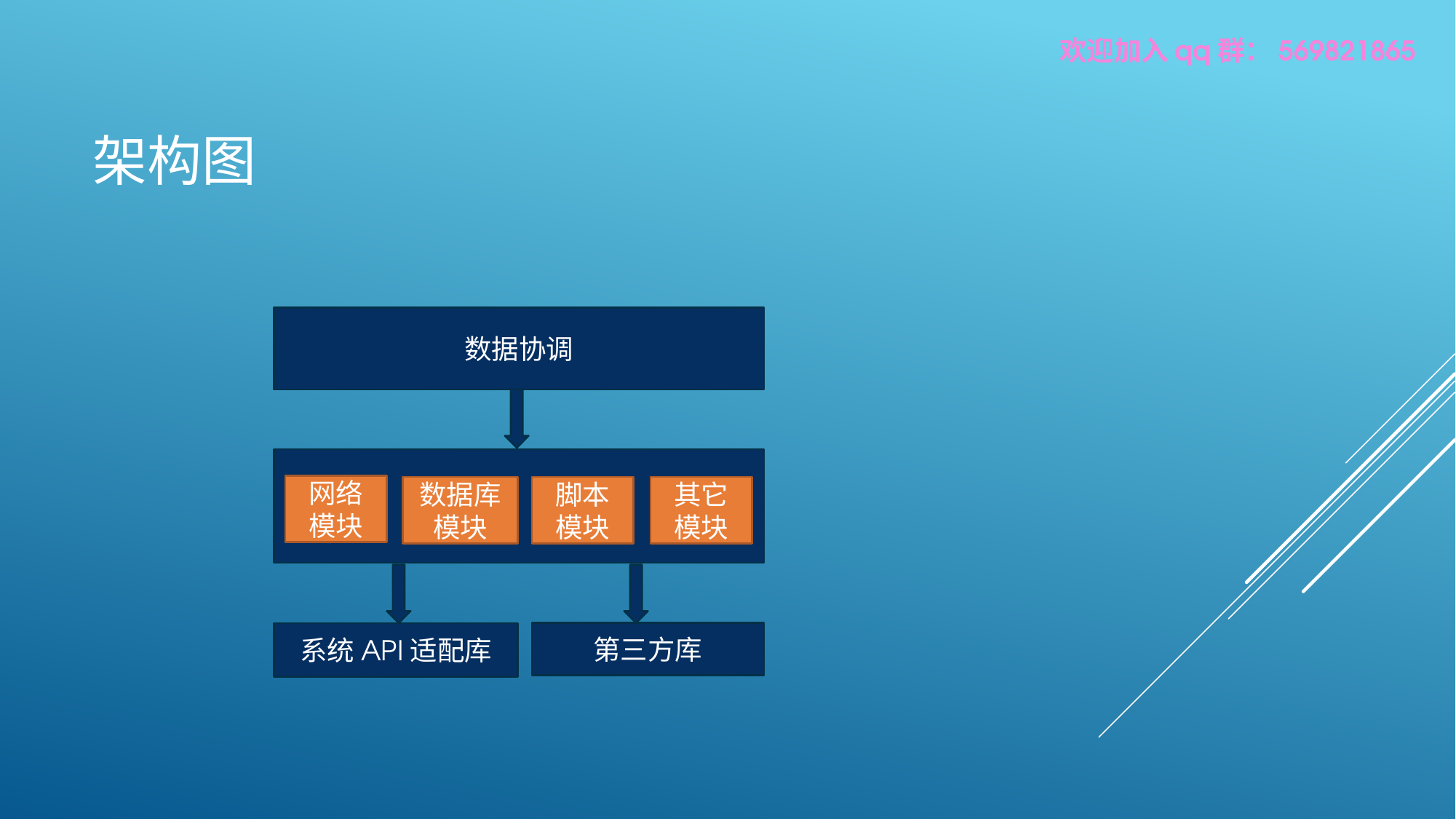

欢迎加入qq群：569821865
# 架构图
数据协调

网络
模块
数据库
模块
脚本
模块
其它
模块

第三方库
系统API适配库